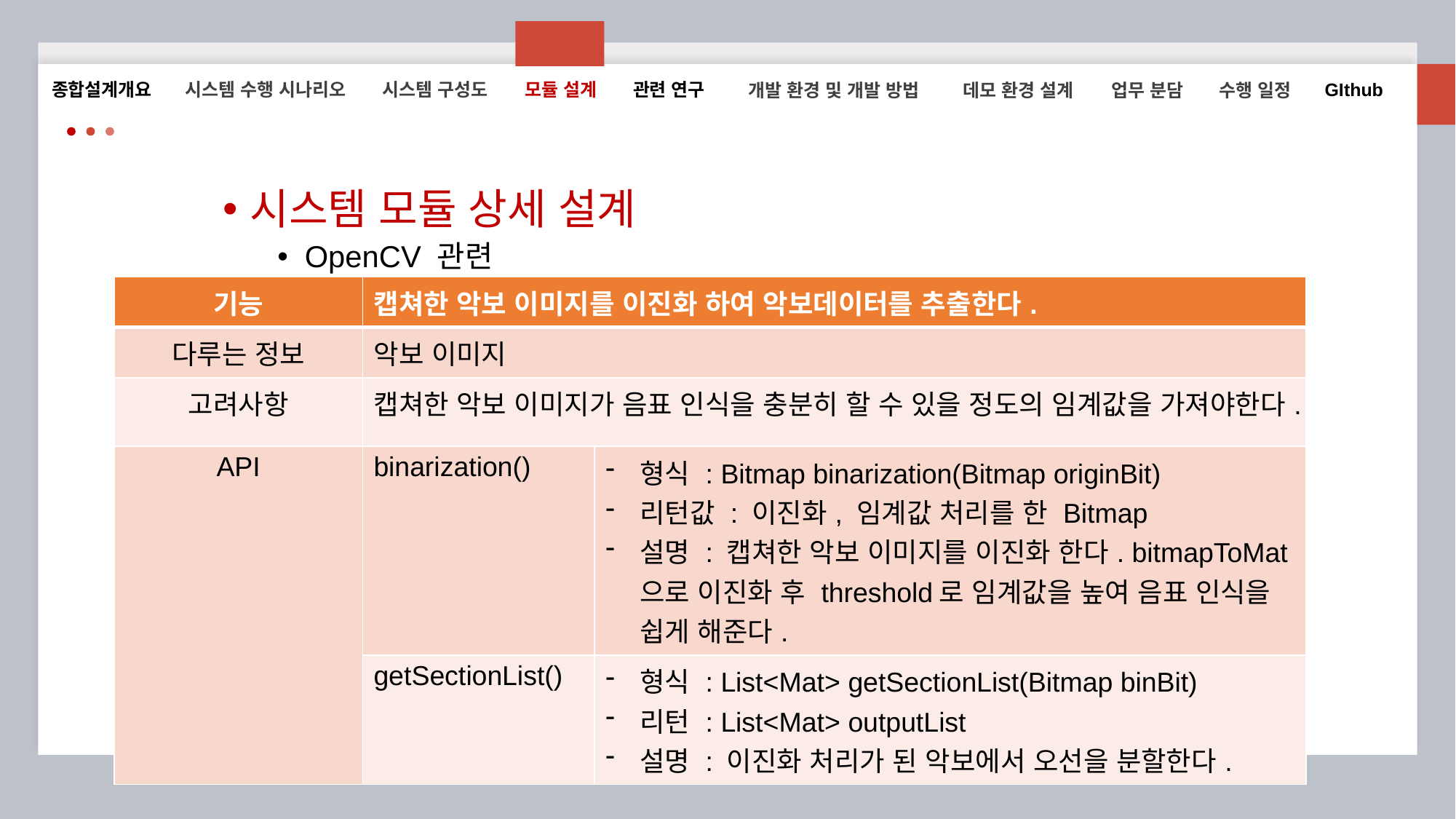

시스템 수행 시나리오
시스템 구성도
모듈 설계
관련 연구
GIthub
종합설계개요
개발 환경 및 개발 방법
데모 환경 설계
업무 분담
수행 일정

시스템 모듈 상세 설계
OpenCV 관련

| 기능 | 캡쳐한 악보 이미지를 이진화 하여 악보데이터를 추출한다. |  |
| --- | --- | --- |
| 다루는 정보 | 악보 이미지 |  |
| 고려사항 | 캡쳐한 악보 이미지가 음표 인식을 충분히 할 수 있을 정도의 임계값을 가져야한다. |  |
| API | binarization() | 형식 : Bitmap binarization(Bitmap originBit) 리턴값 : 이진화, 임계값 처리를 한 Bitmap 설명 : 캡쳐한 악보 이미지를 이진화 한다. bitmapToMat으로 이진화 후 threshold로 임계값을 높여 음표 인식을 쉽게 해준다. |
|  | getSectionList() | 형식 : List<Mat> getSectionList(Bitmap binBit) 리턴 : List<Mat> outputList 설명 : 이진화 처리가 된 악보에서 오선을 분할한다. |